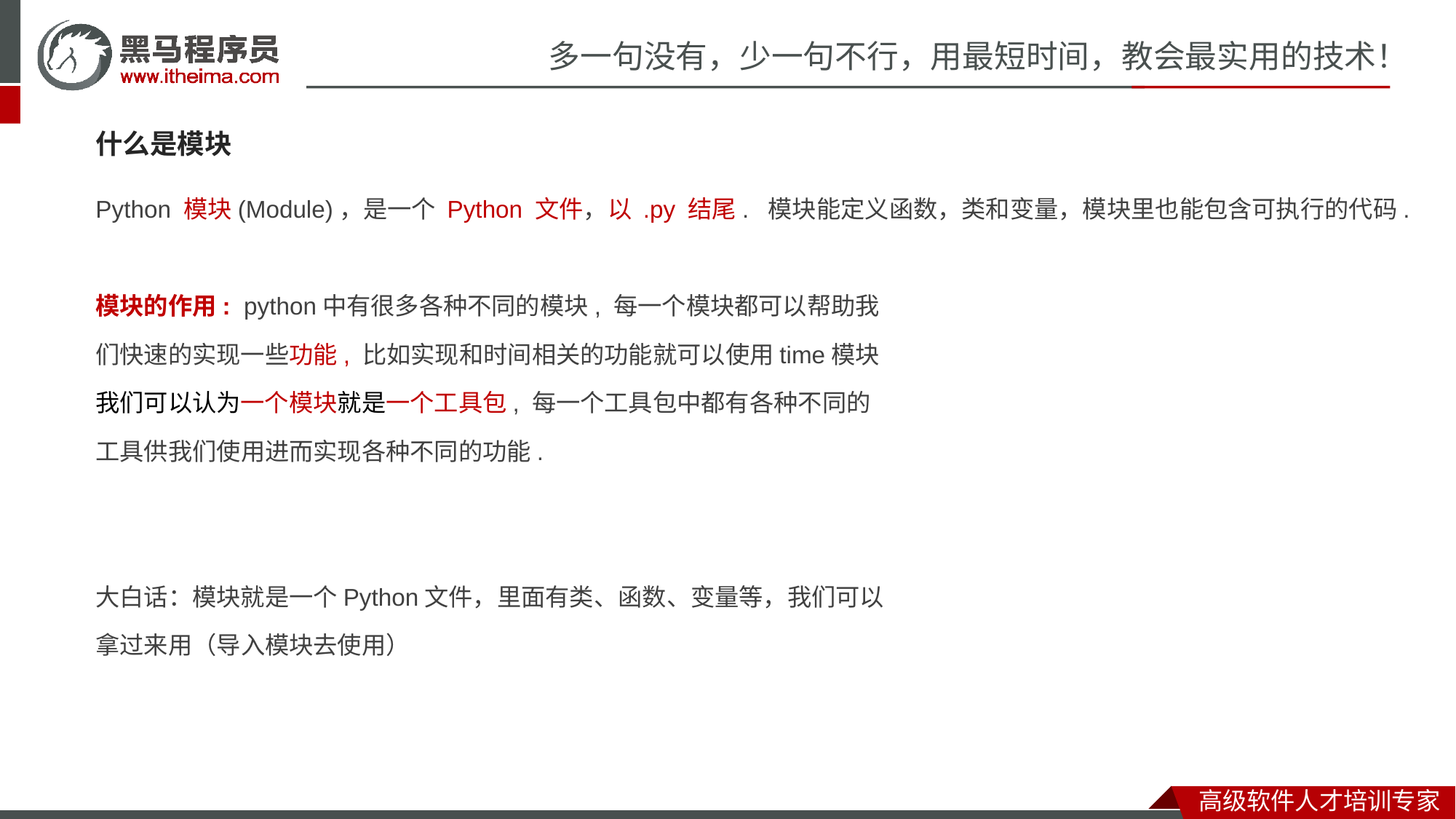

什么是模块
Python 模块(Module)，是一个 Python 文件，以 .py 结尾.  模块能定义函数，类和变量，模块里也能包含可执行的代码.

模块的作用:  python中有很多各种不同的模块, 每一个模块都可以帮助我
们快速的实现一些功能, 比如实现和时间相关的功能就可以使用time模块
我们可以认为一个模块就是一个工具包, 每一个工具包中都有各种不同的
工具供我们使用进而实现各种不同的功能.

大白话：模块就是一个Python文件，里面有类、函数、变量等，我们可以
拿过来用（导入模块去使用）